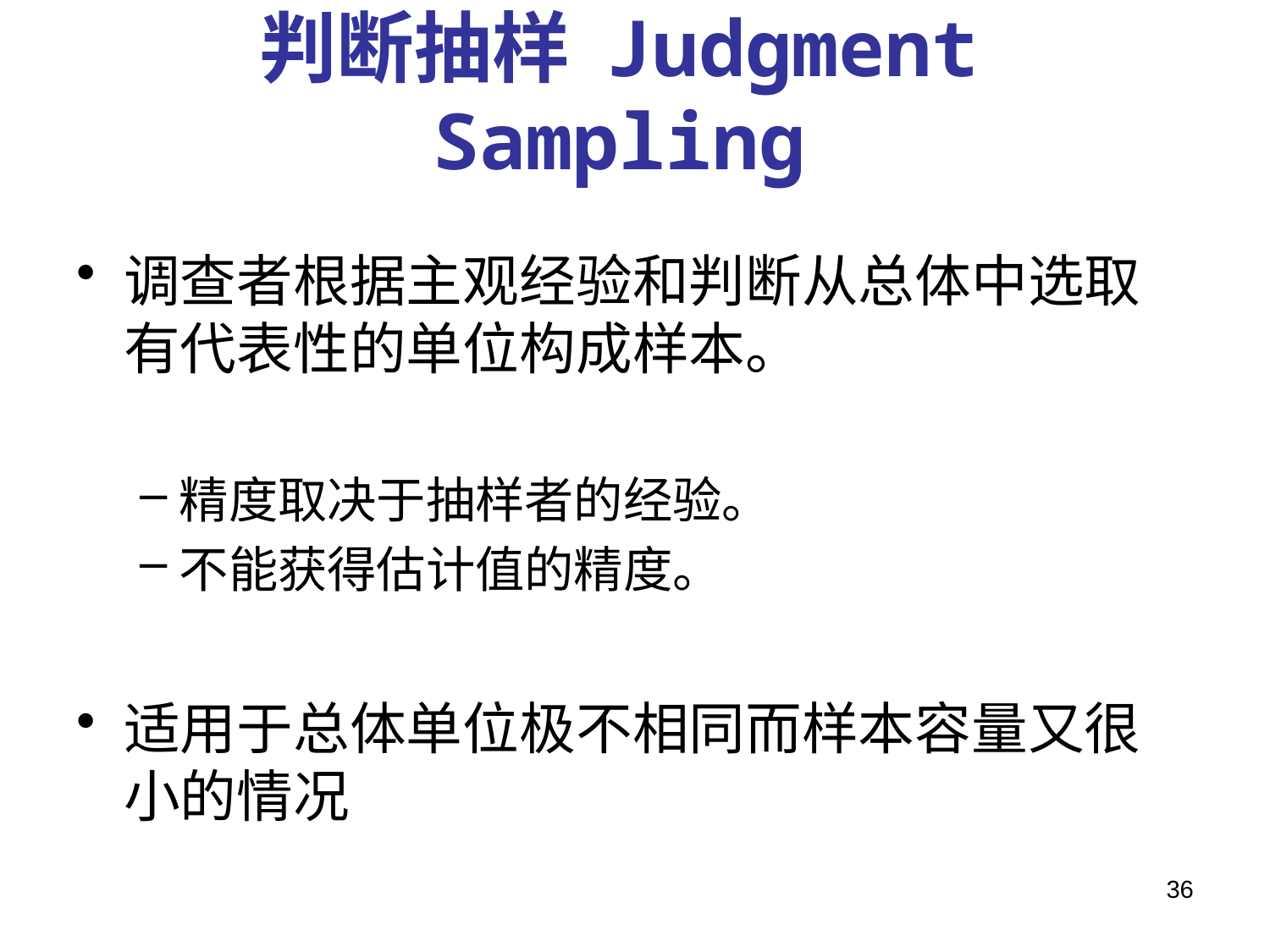

# 判断抽样 Judgment Sampling
调查者根据主观经验和判断从总体中选取有代表性的单位构成样本。

精度取决于抽样者的经验。
不能获得估计值的精度。

适用于总体单位极不相同而样本容量又很小的情况
36